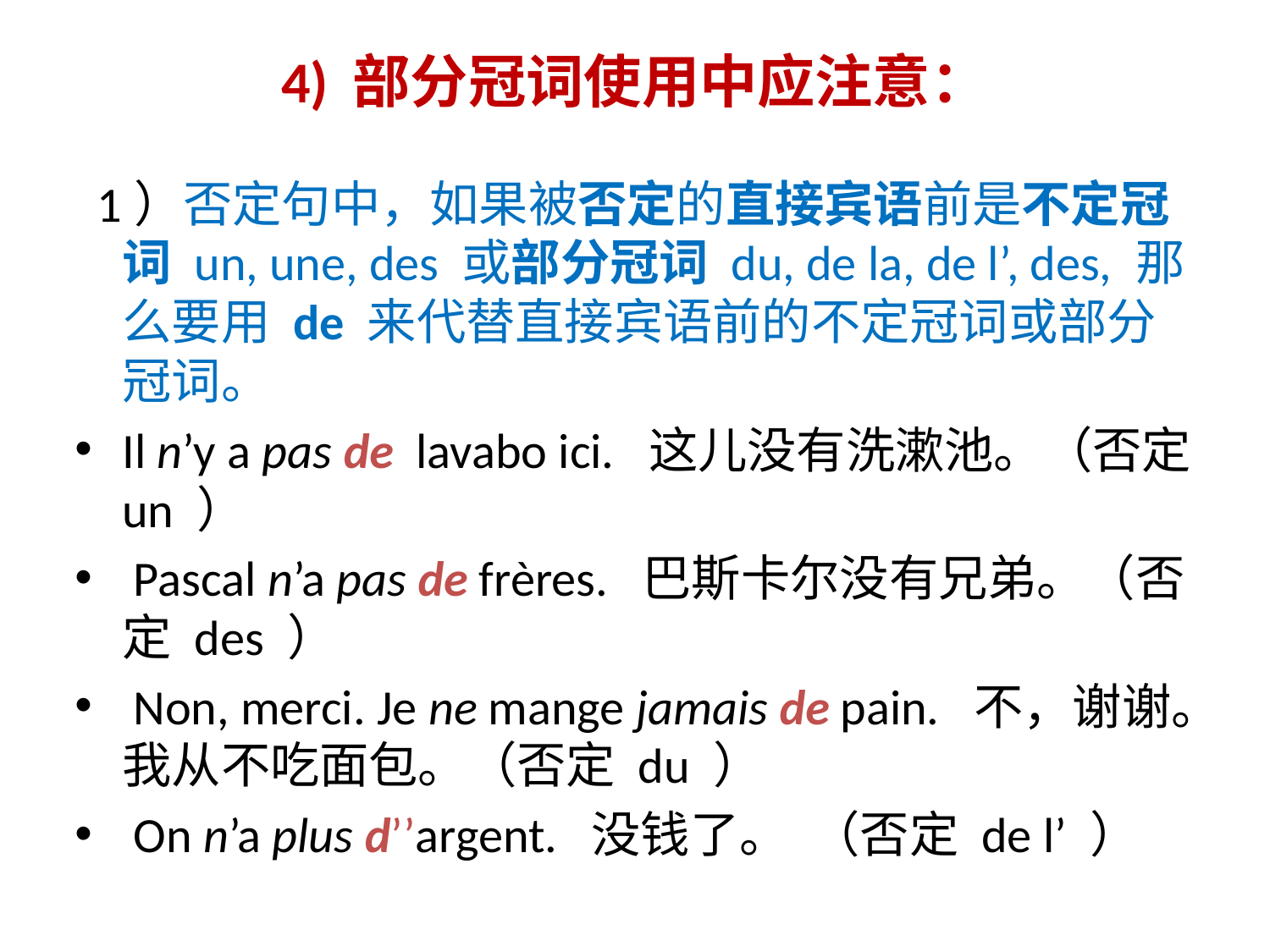

# 4) 部分冠词使用中应注意：
  1）否定句中，如果被否定的直接宾语前是不定冠词 un, une, des 或部分冠词 du, de la, de l’, des, 那么要用 de 来代替直接宾语前的不定冠词或部分冠词。
Il n’y a pas de  lavabo ici.  这儿没有洗漱池。（否定 un ）
 Pascal n’a pas de frères.  巴斯卡尔没有兄弟。（否定 des ）
 Non, merci. Je ne mange jamais de pain.  不，谢谢。我从不吃面包。（否定 du ）
 On n’a plus d’’argent.  没钱了。  （否定 de l’ ）